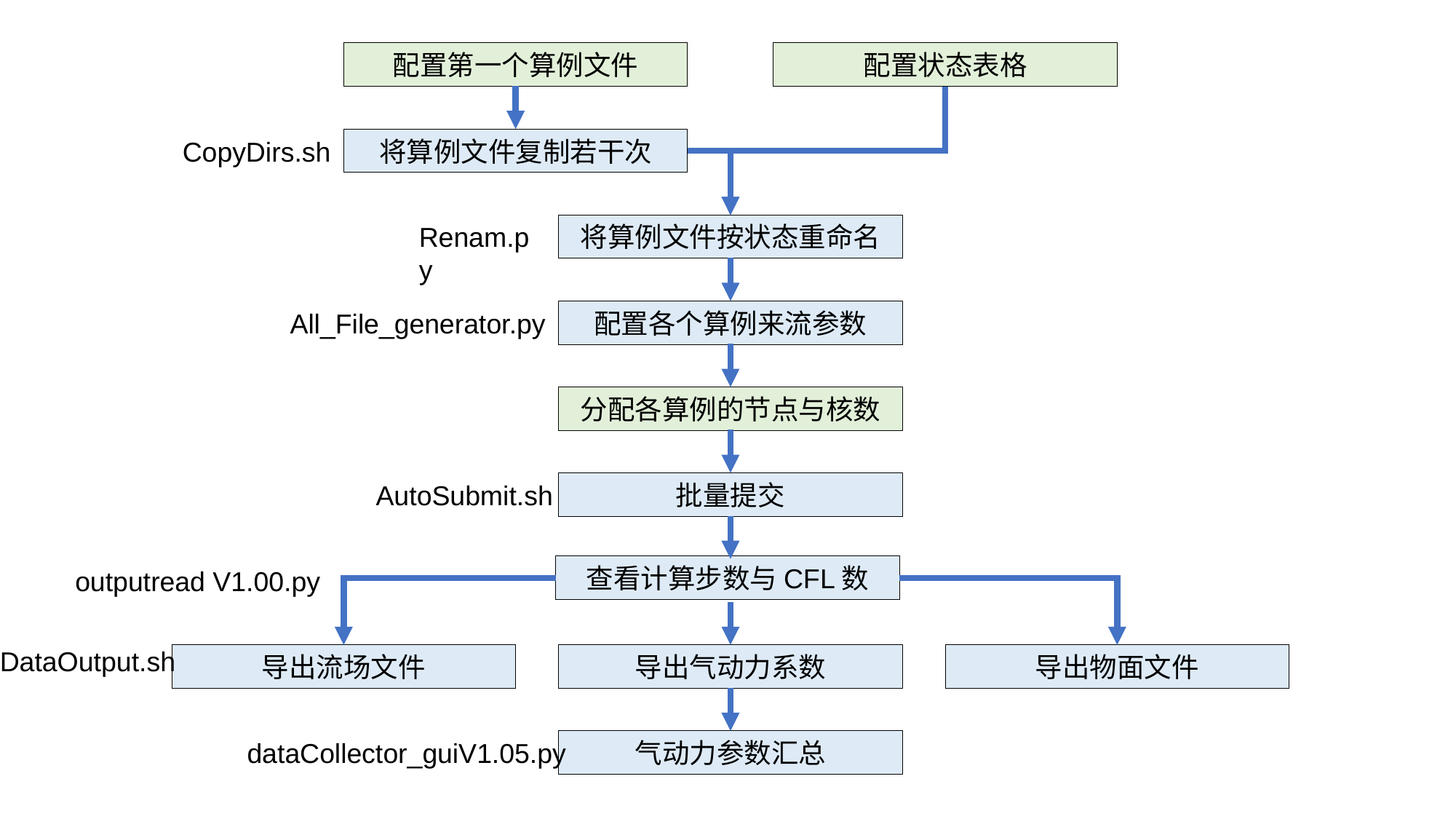

配置第一个算例文件
配置状态表格
CopyDirs.sh
将算例文件复制若干次
Renam.py
将算例文件按状态重命名
All_File_generator.py
配置各个算例来流参数
分配各算例的节点与核数
AutoSubmit.sh
批量提交
查看计算步数与CFL数
outputread V1.00.py
DataOutput.sh
导出流场文件
导出气动力系数
导出物面文件
dataCollector_guiV1.05.py
气动力参数汇总